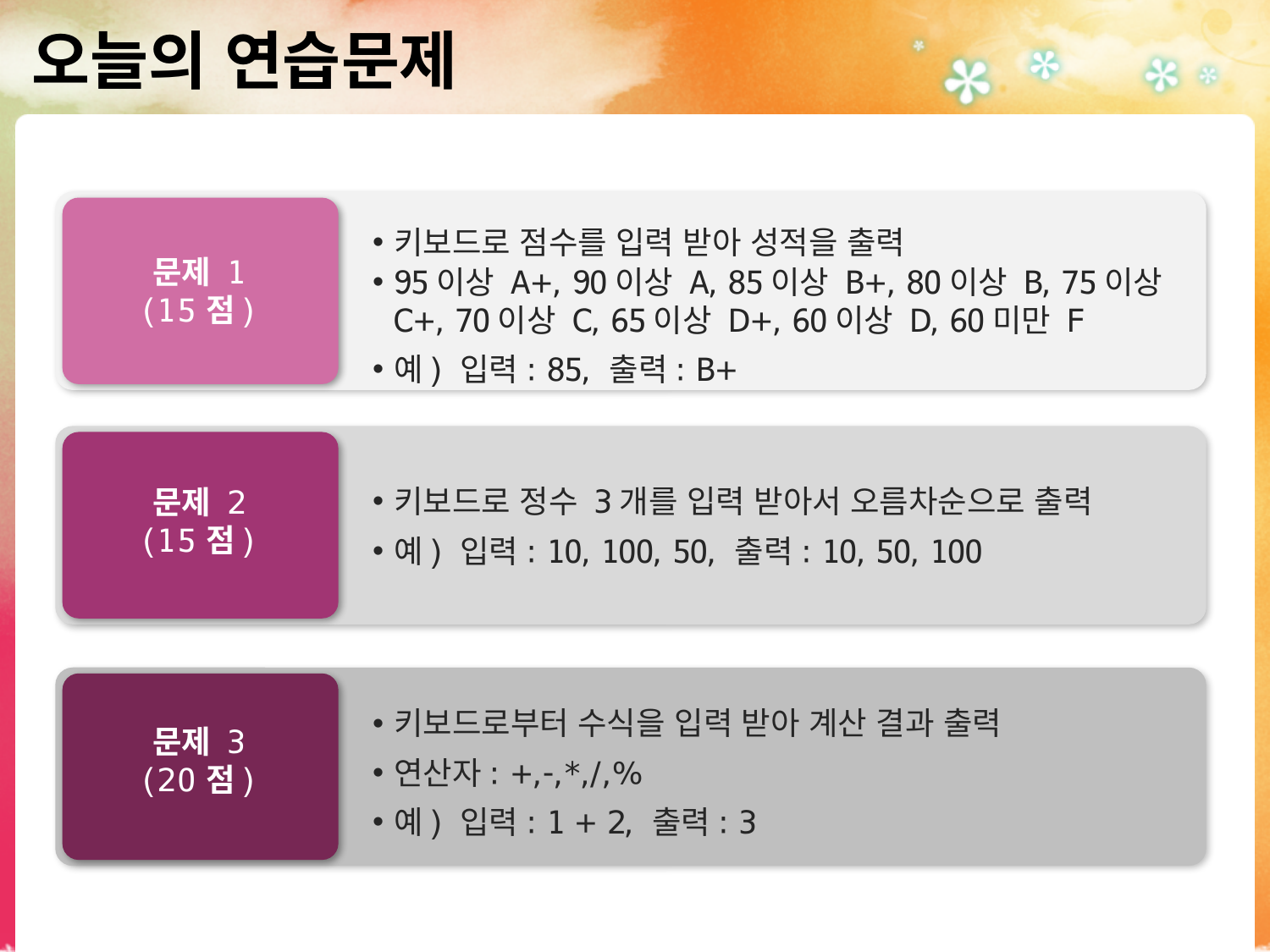

# 오늘의 연습문제

키보드로 점수를 입력 받아 성적을 출력
95이상 A+, 90이상 A, 85이상 B+, 80이상 B, 75이상 C+, 70이상 C, 65이상 D+, 60이상 D, 60미만 F
예) 입력: 85, 출력: B+
문제 1
(15점)

키보드로 정수 3개를 입력 받아서 오름차순으로 출력
예) 입력: 10, 100, 50, 출력: 10, 50, 100
문제 2
(15점)

키보드로부터 수식을 입력 받아 계산 결과 출력
연산자: +,-,*,/,%
예) 입력: 1 + 2, 출력: 3
문제 3
(20점)